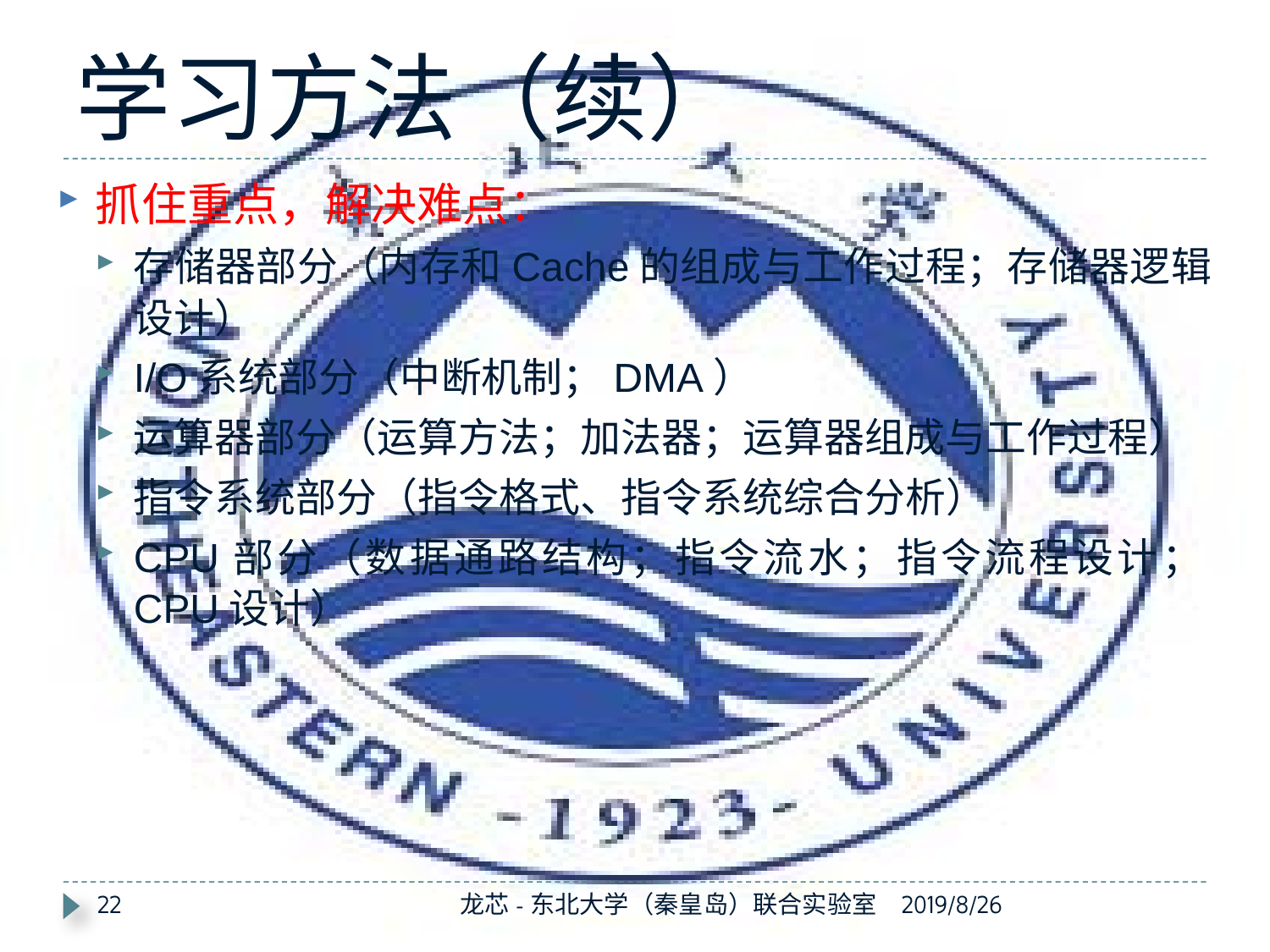

# 学习方法（续）
抓住重点，解决难点：
存储器部分（内存和Cache的组成与工作过程；存储器逻辑设计）
I/O系统部分（中断机制；DMA）
运算器部分（运算方法；加法器；运算器组成与工作过程）
指令系统部分（指令格式、指令系统综合分析）
CPU部分（数据通路结构；指令流水；指令流程设计；CPU设计）
22
龙芯-东北大学（秦皇岛）联合实验室
2019/8/26